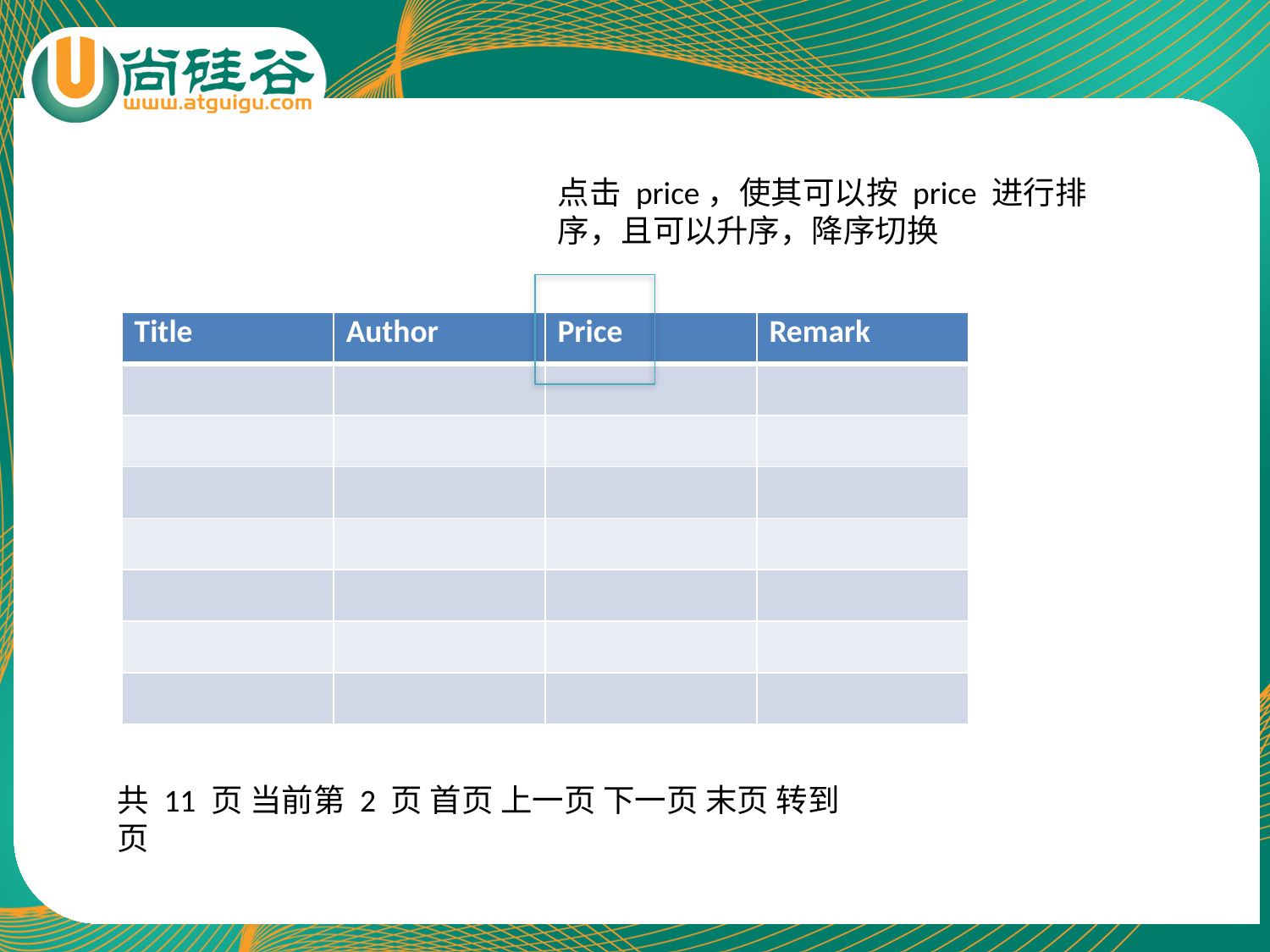

点击 price，使其可以按 price 进行排序，且可以升序，降序切换

| Title | Author | Price | Remark |
| --- | --- | --- | --- |
|  |  |  |  |
|  |  |  |  |
|  |  |  |  |
|  |  |  |  |
|  |  |  |  |
|  |  |  |  |
|  |  |  |  |
共 11 页 当前第 2 页 首页 上一页 下一页 末页 转到  页